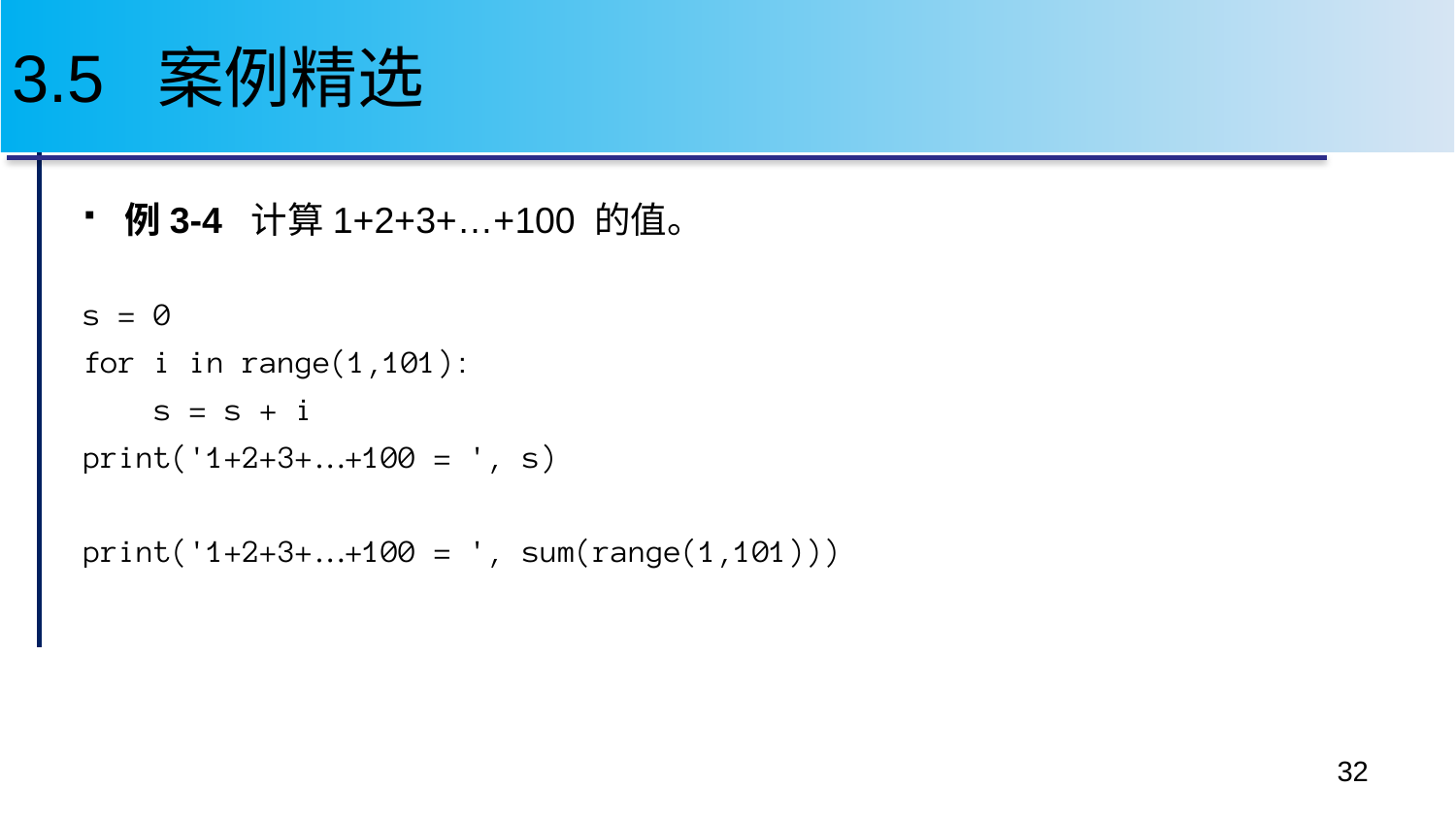

# 3.5  案例精选
例3-4  计算1+2+3+…+100 的值。

s = 0
for i in range(1,101):
    s = s + i
print('1+2+3+…+100 = ', s)

print('1+2+3+…+100 = ', sum(range(1,101)))
32